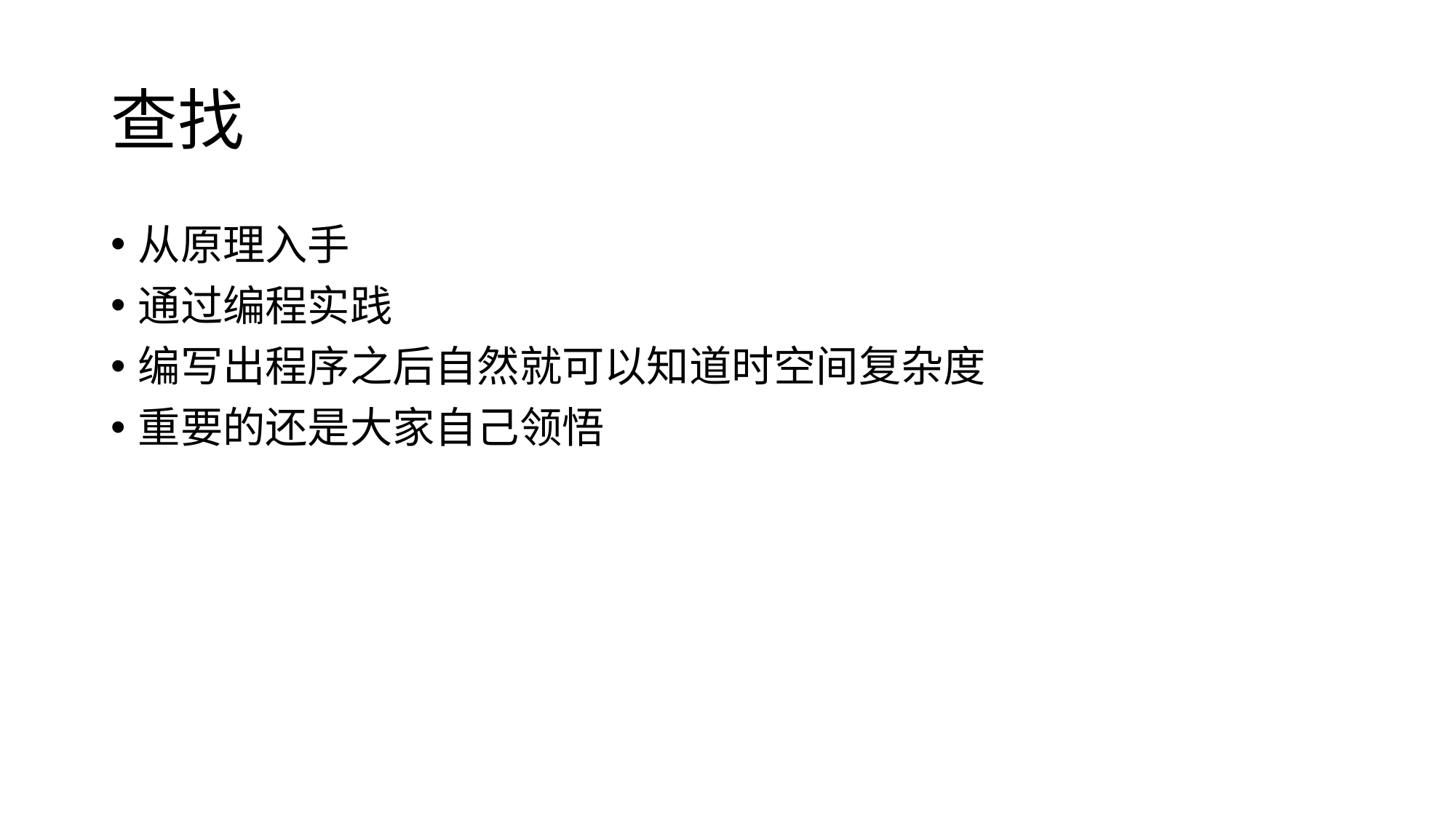

# 查找
从原理入手
通过编程实践
编写出程序之后自然就可以知道时空间复杂度
重要的还是大家自己领悟